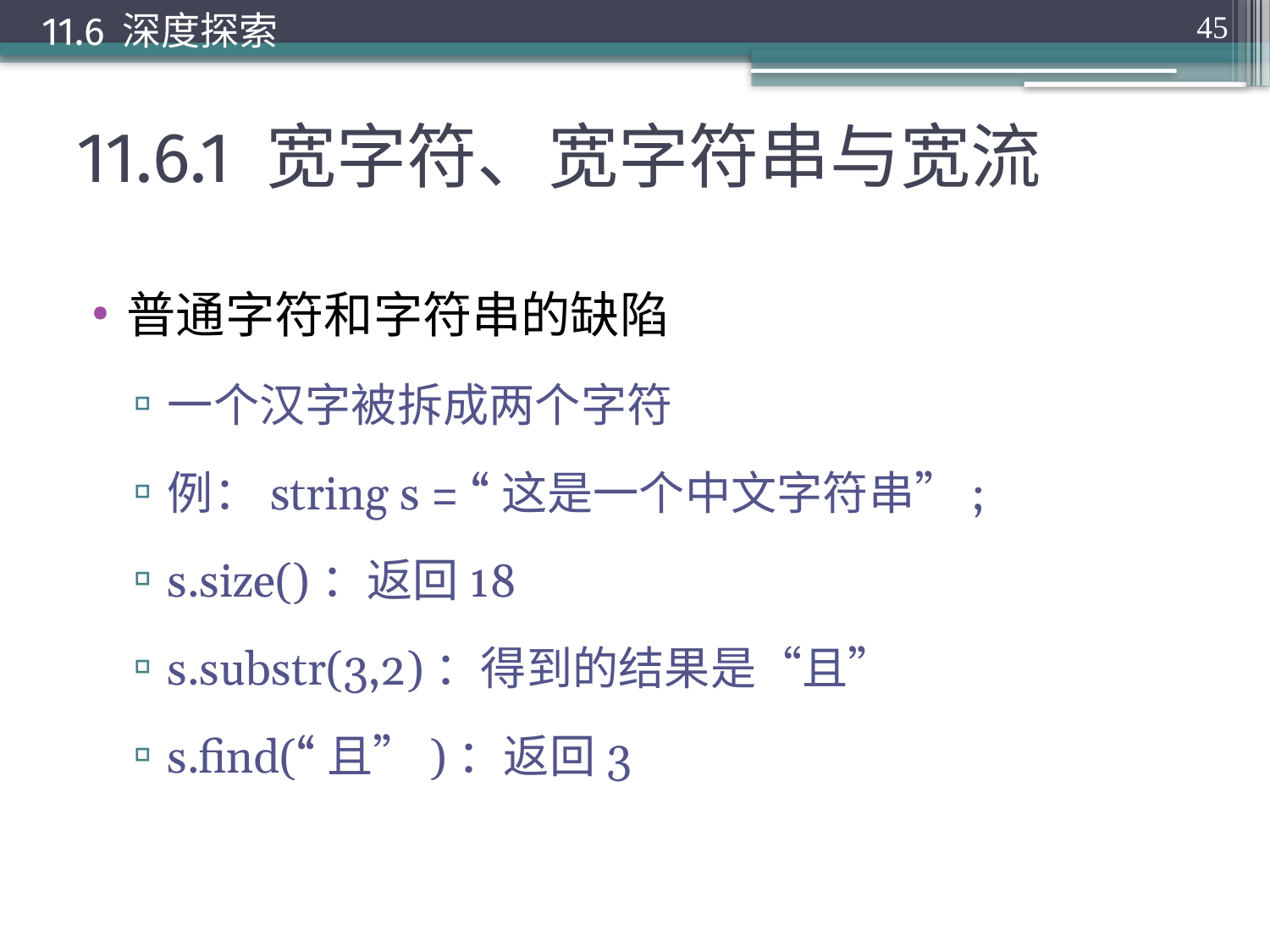

11.6 深度探索
45
# 11.6.1 宽字符、宽字符串与宽流
普通字符和字符串的缺陷
一个汉字被拆成两个字符
例：string s = “这是一个中文字符串”;
s.size()：返回18
s.substr(3,2)：得到的结果是“且”
s.find(“且”)：返回3